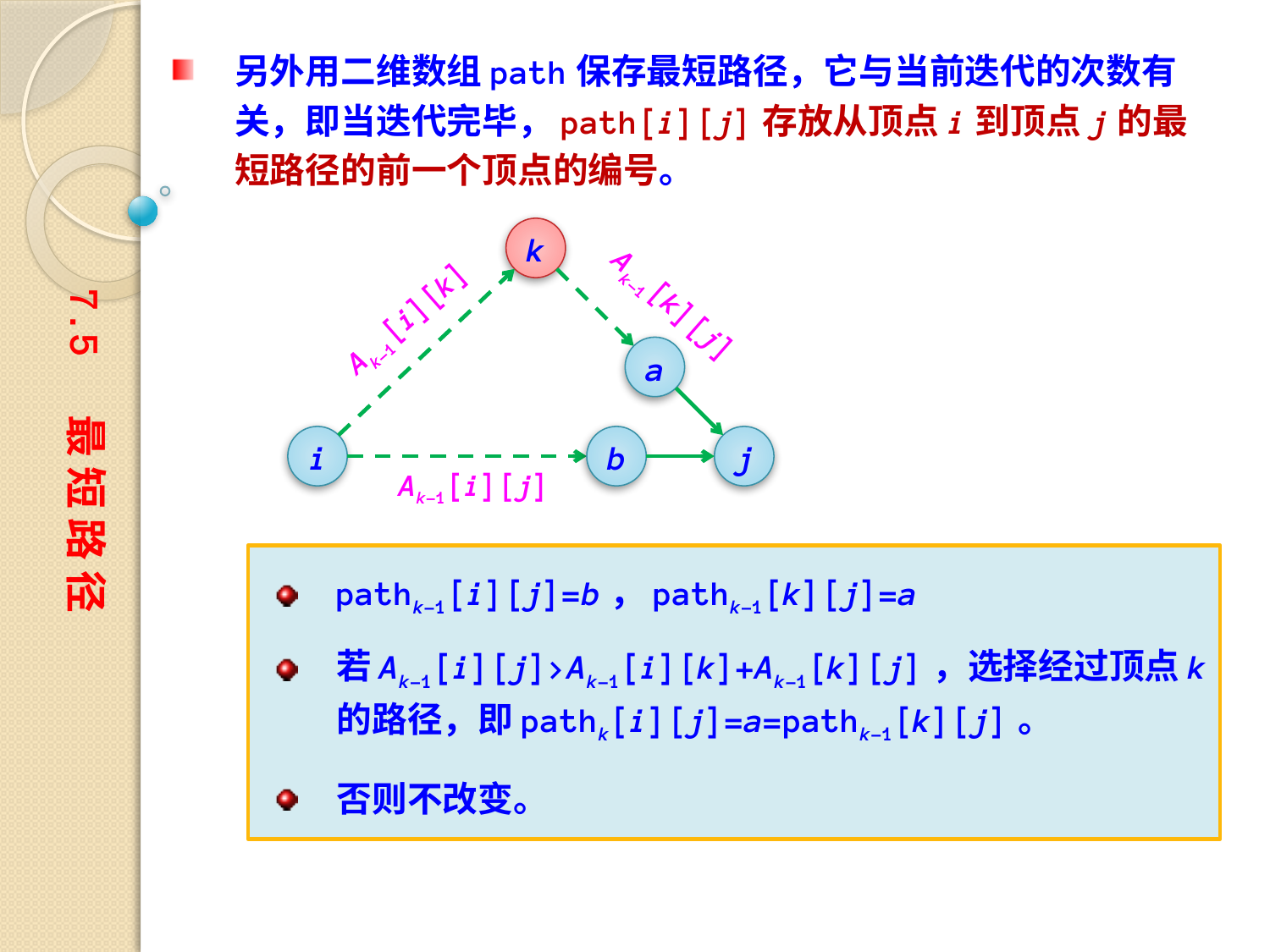

另外用二维数组path保存最短路径，它与当前迭代的次数有关，即当迭代完毕，path[i][j]存放从顶点i到顶点j的最短路径的前一个顶点的编号。
k
7.5  最 短 路 径
Ak-1[i][k]
Ak-1[k][j]
a

i
b
j
Ak-1[i][j]
pathk-1[i][j]=b，pathk-1[k][j]=a
若Ak-1[i][j]>Ak-1[i][k]+Ak-1[k][j]，选择经过顶点k的路径，即pathk[i][j]=a=pathk-1[k][j]。
否则不改变。